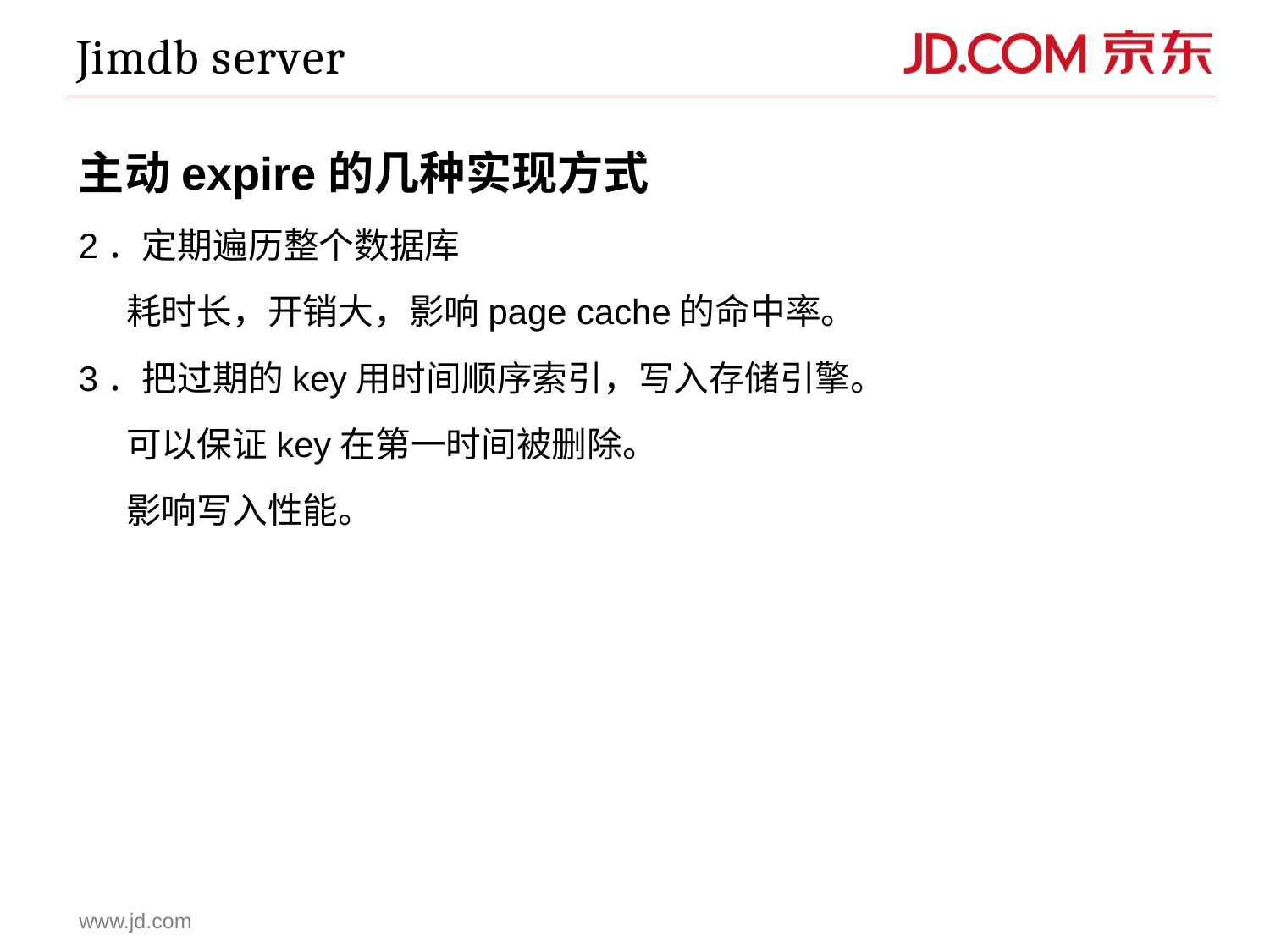

Jimdb server
主动expire的几种实现方式
2．定期遍历整个数据库
	耗时长，开销大，影响page cache的命中率。
3．把过期的key用时间顺序索引，写入存储引擎。
	可以保证key在第一时间被删除。
	影响写入性能。